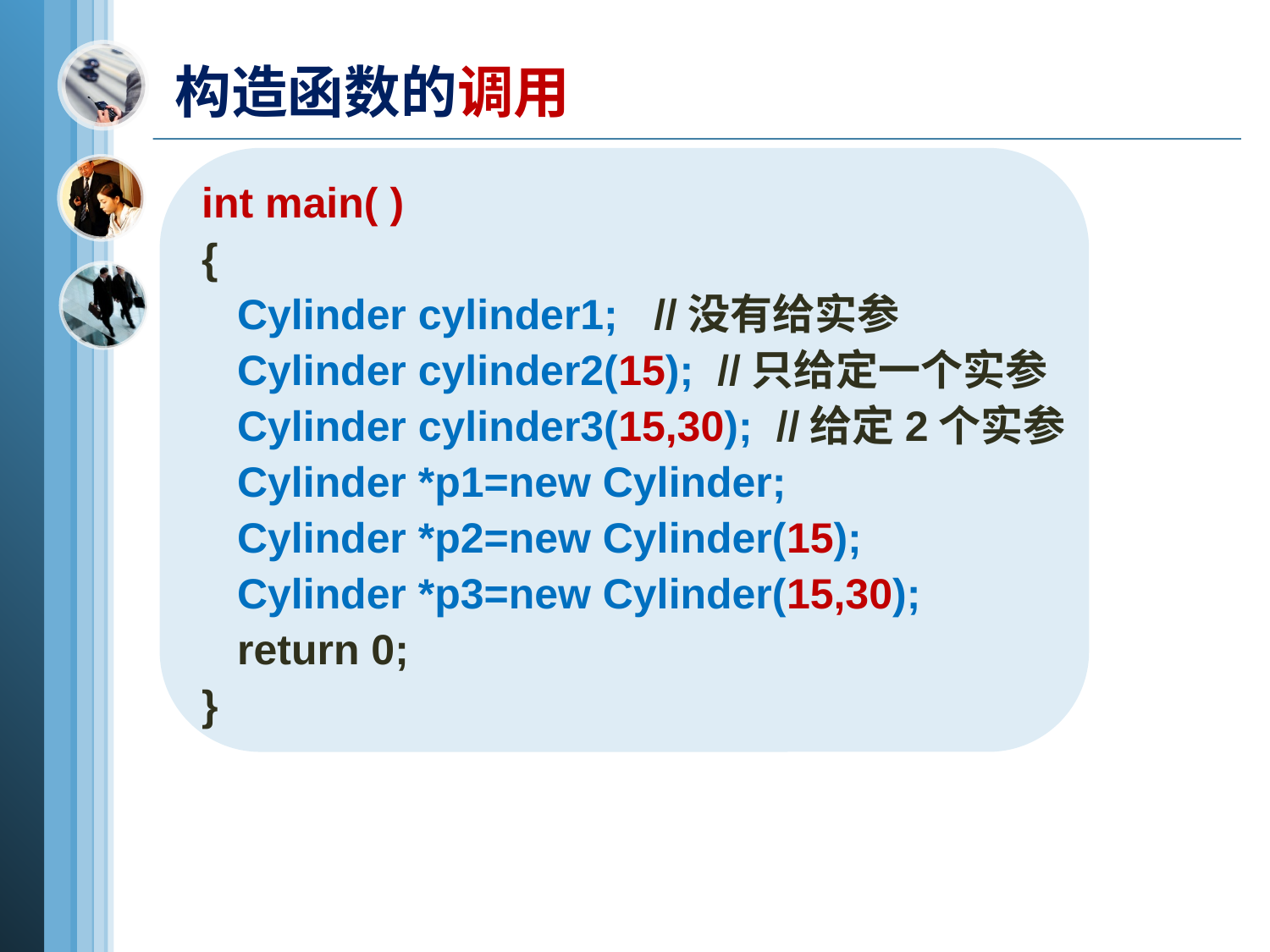

构造函数的调用
int main( )
{
   Cylinder cylinder1;   //没有给实参
   Cylinder cylinder2(15);  //只给定一个实参
   Cylinder cylinder3(15,30);  //给定2个实参
   Cylinder *p1=new Cylinder;
   Cylinder *p2=new Cylinder(15);
   Cylinder *p3=new Cylinder(15,30);
   return 0;
}